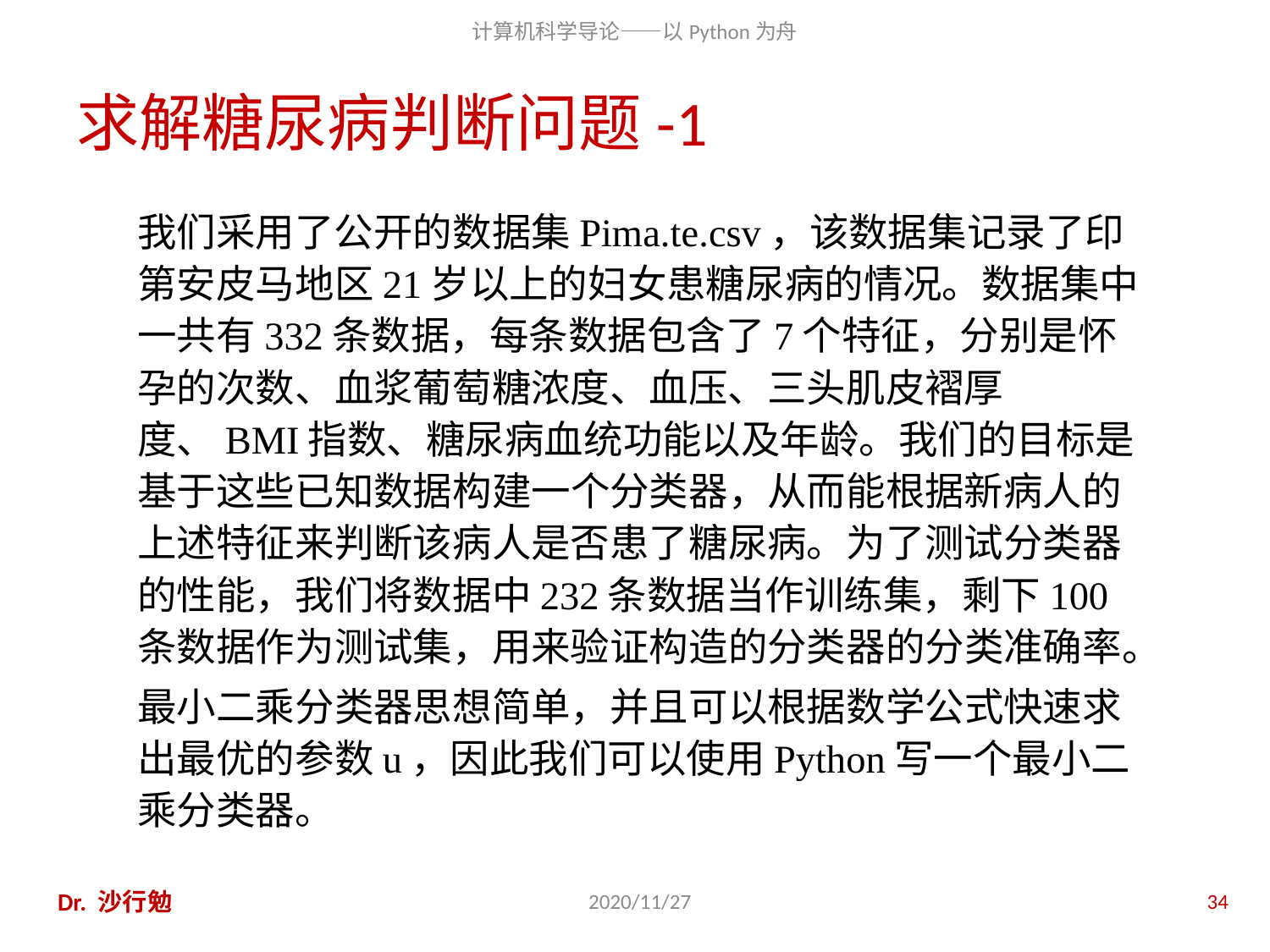

# 求解糖尿病判断问题-1
我们采用了公开的数据集Pima.te.csv，该数据集记录了印第安皮马地区21岁以上的妇女患糖尿病的情况。数据集中一共有332条数据，每条数据包含了7个特征，分别是怀孕的次数、血浆葡萄糖浓度、血压、三头肌皮褶厚度、BMI指数、糖尿病血统功能以及年龄。我们的目标是基于这些已知数据构建一个分类器，从而能根据新病人的上述特征来判断该病人是否患了糖尿病。为了测试分类器的性能，我们将数据中232条数据当作训练集，剩下100条数据作为测试集，用来验证构造的分类器的分类准确率。
最小二乘分类器思想简单，并且可以根据数学公式快速求出最优的参数u，因此我们可以使用Python写一个最小二乘分类器。
Dr. 沙行勉
2020/11/27
34